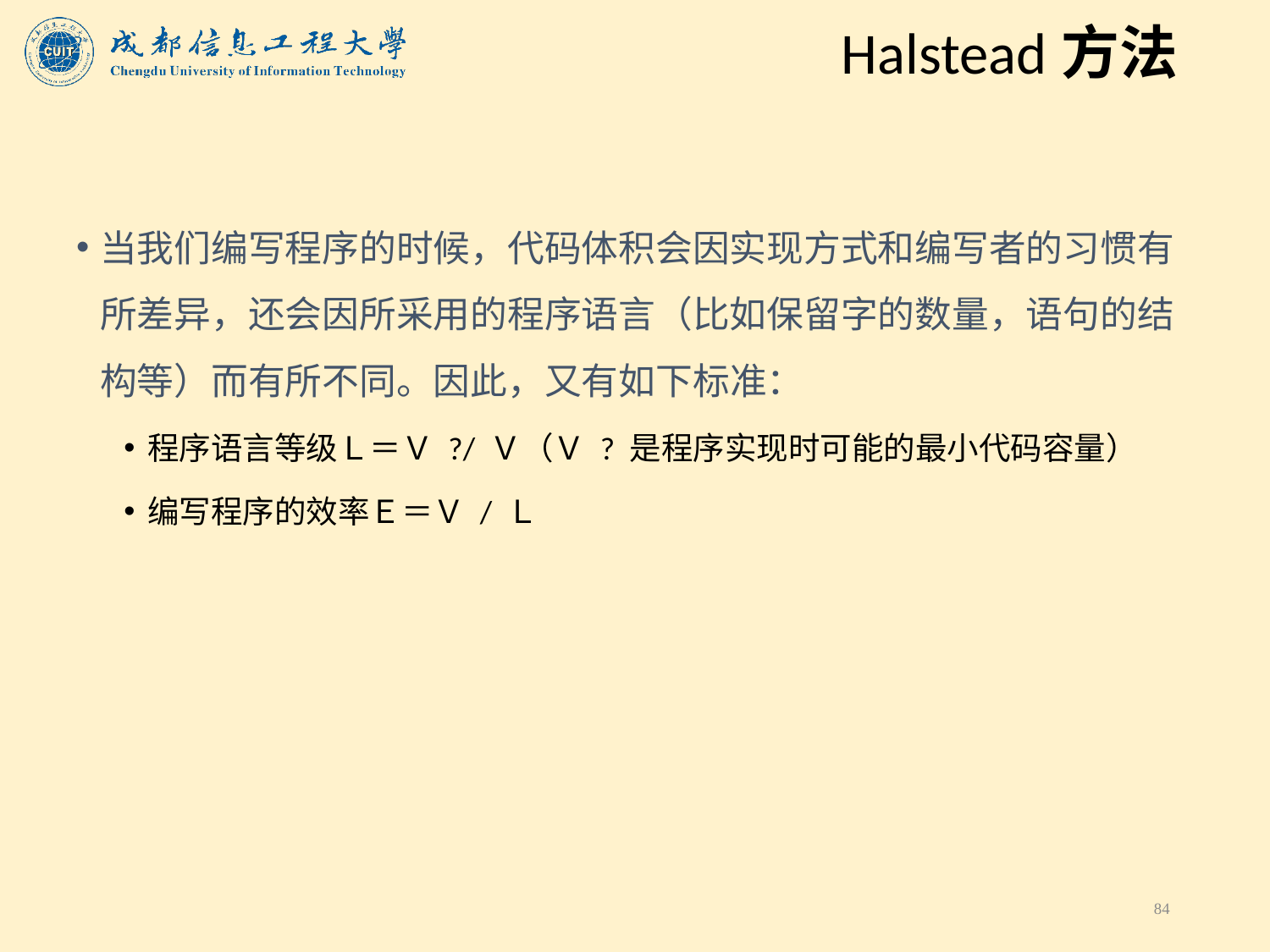

# Halstead方法
当我们编写程序的时候，代码体积会因实现方式和编写者的习惯有所差异，还会因所采用的程序语言（比如保留字的数量，语句的结构等）而有所不同。因此，又有如下标准：
程序语言等级Ｌ＝Ｖ ?/ Ｖ（Ｖ ? 是程序实现时可能的最小代码容量）
编写程序的效率Ｅ＝Ｖ / Ｌ

84